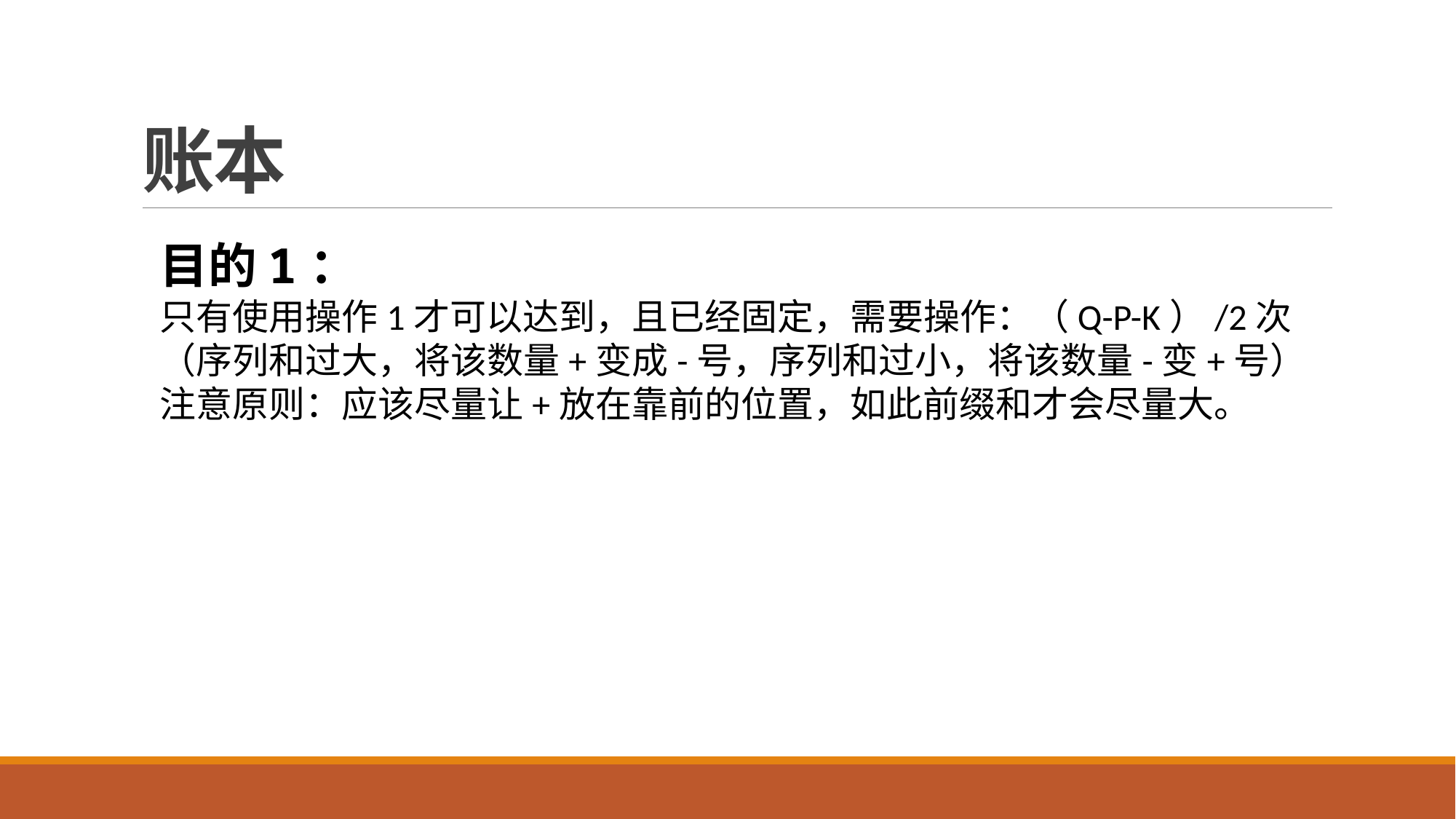

# 账本
目的1：
只有使用操作1才可以达到，且已经固定，需要操作：（Q-P-K）/2次
（序列和过大，将该数量+变成-号，序列和过小，将该数量-变+号）
注意原则：应该尽量让+放在靠前的位置，如此前缀和才会尽量大。